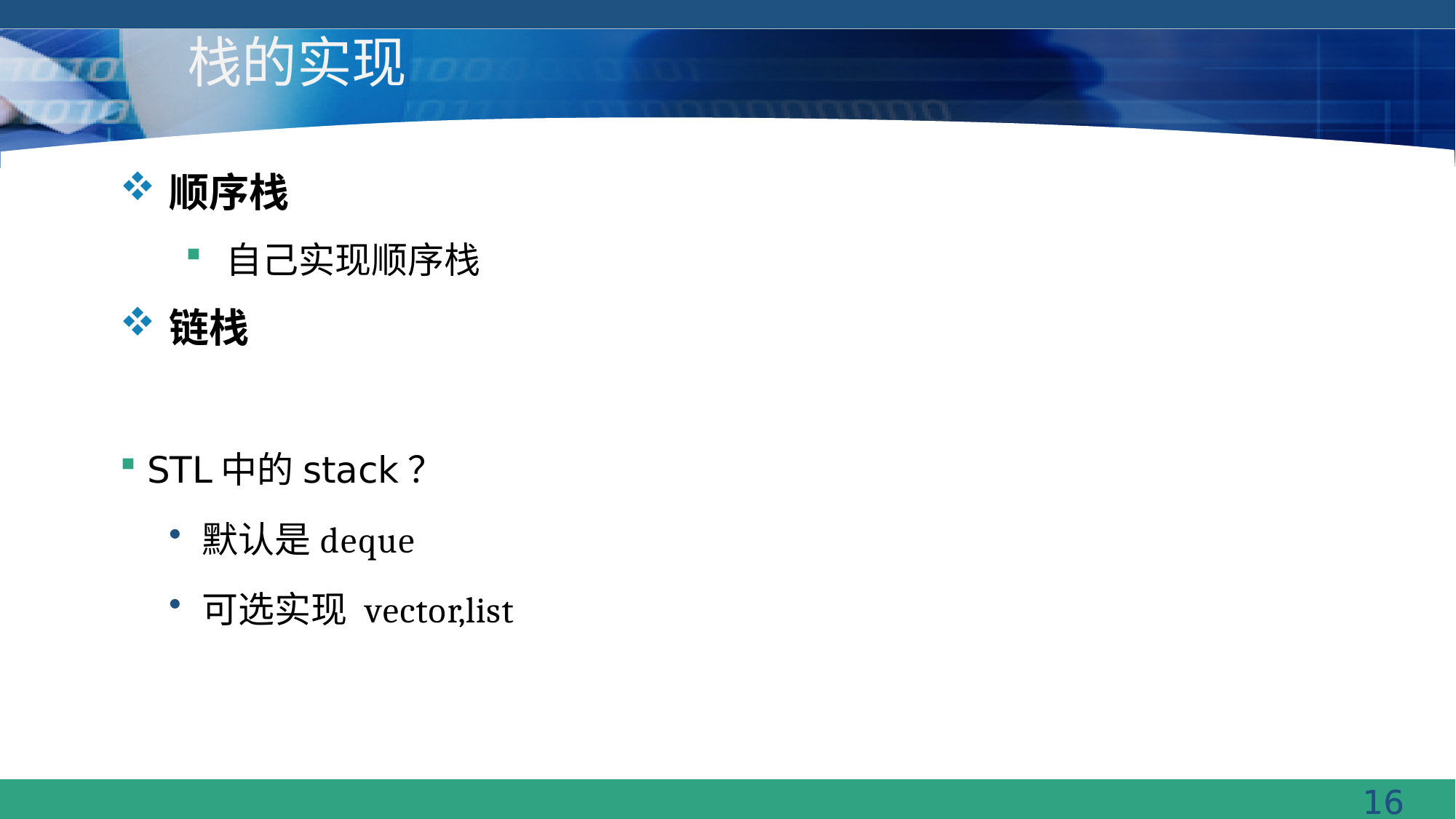

# 栈的实现
顺序栈
自己实现顺序栈
链栈

STL中的stack？
默认是deque
可选实现 vector,list